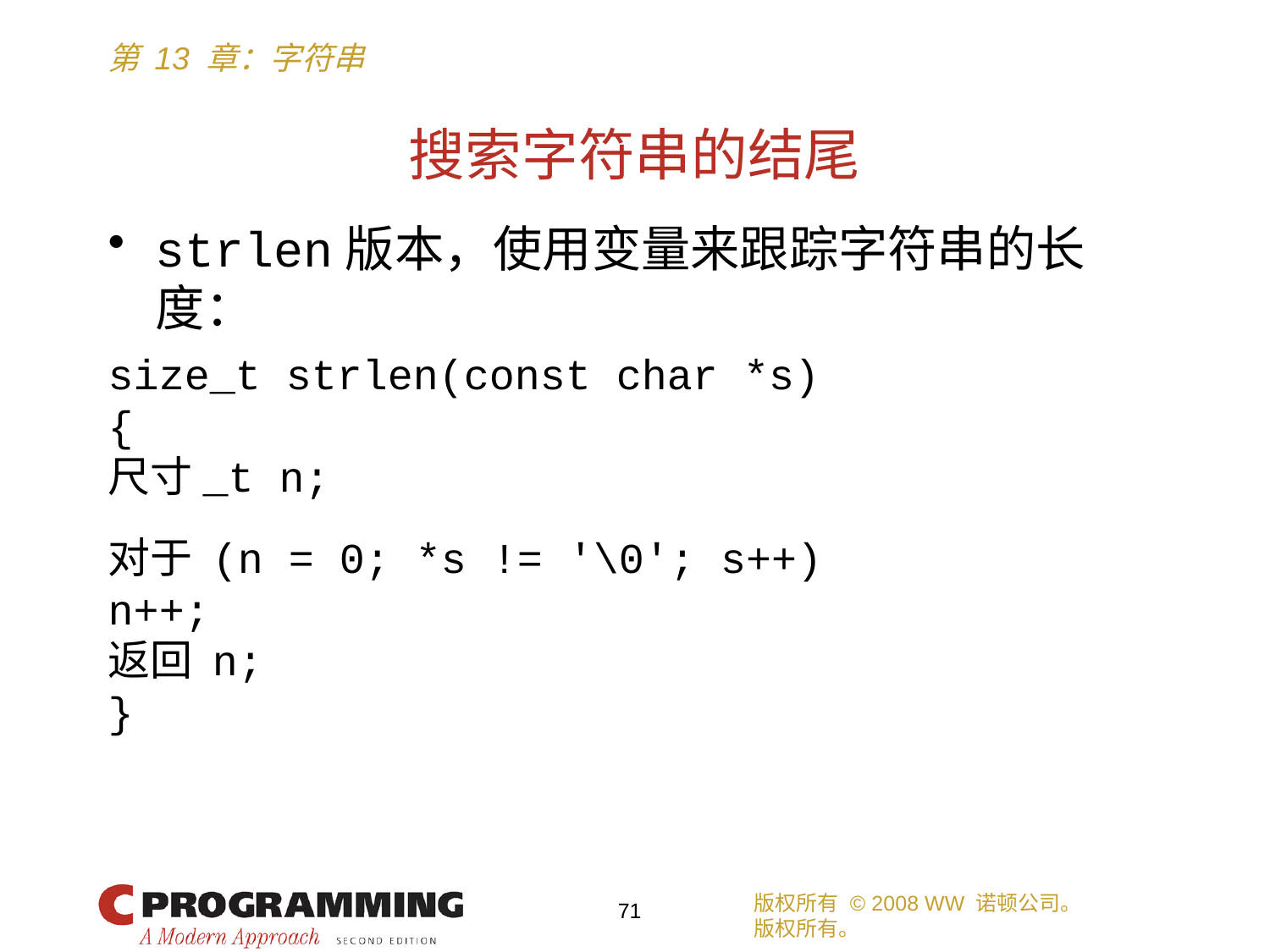

# 搜索字符串的结尾
strlen版本，使用变量来跟踪字符串的长度：
size_t strlen(const char *s)
{
尺寸_t n;

对于 (n = 0; *s != '\0'; s++)
n++;
返回 n;
}
版权所有 © 2008 WW 诺顿公司。
版权所有。
71